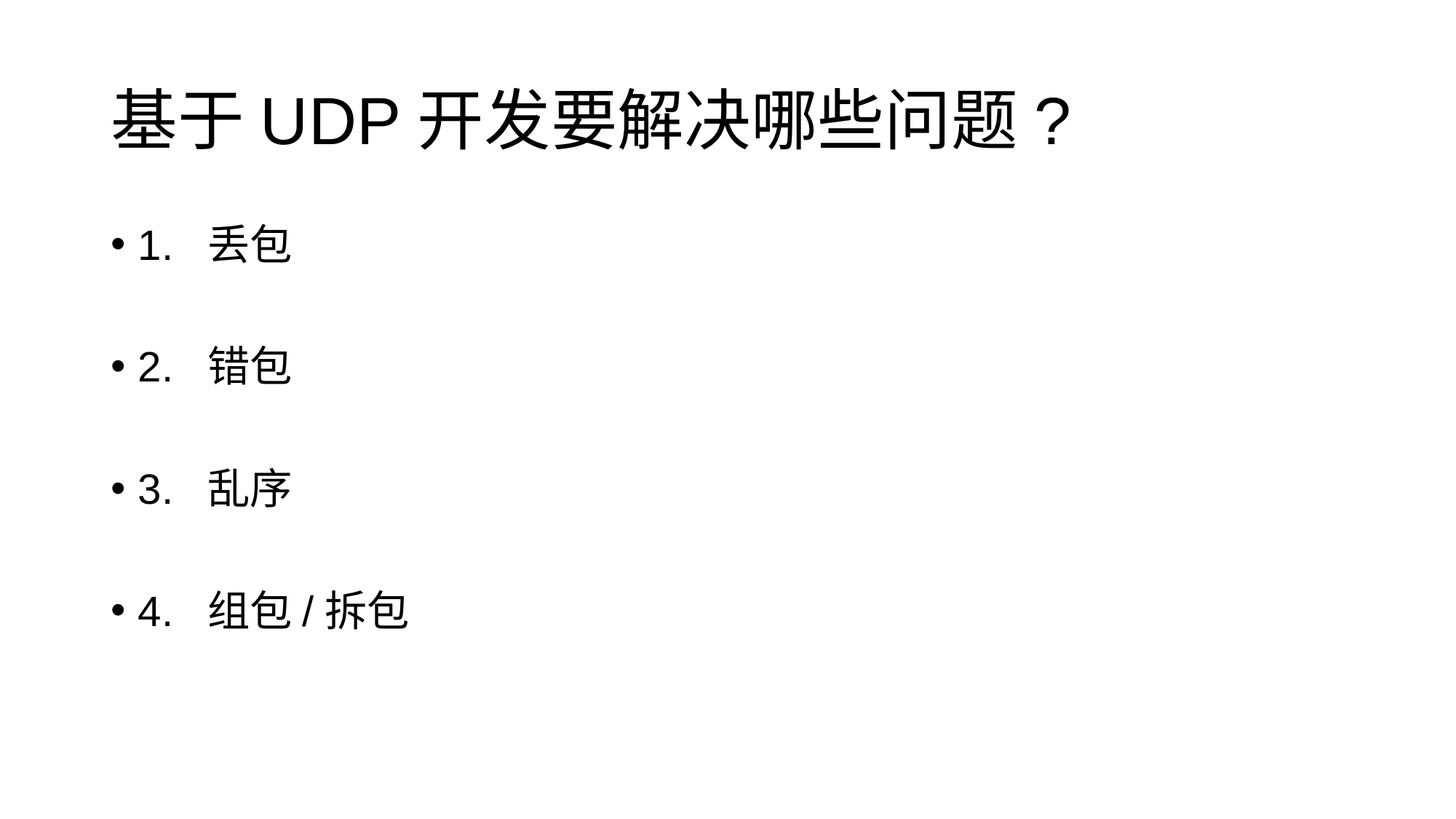

# 基于UDP开发要解决哪些问题?
1.  丢包

2.  错包

3.  乱序

4.  组包/拆包